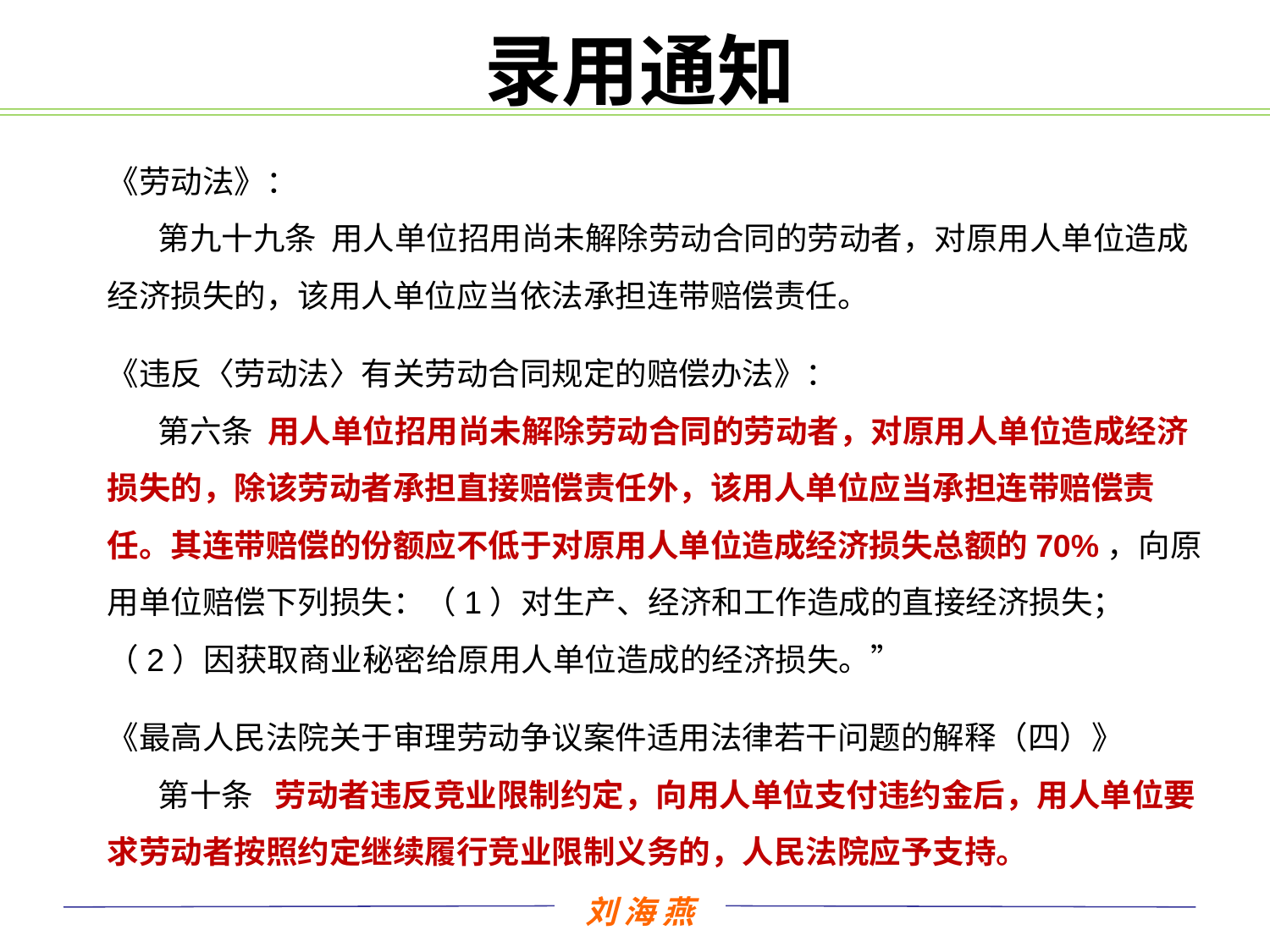

# 录用通知
《劳动法》：
      第九十九条  用人单位招用尚未解除劳动合同的劳动者，对原用人单位造成经济损失的，该用人单位应当依法承担连带赔偿责任。
《违反〈劳动法〉有关劳动合同规定的赔偿办法》：
      第六条  用人单位招用尚未解除劳动合同的劳动者，对原用人单位造成经济损失的，除该劳动者承担直接赔偿责任外，该用人单位应当承担连带赔偿责任。其连带赔偿的份额应不低于对原用人单位造成经济损失总额的70%，向原用单位赔偿下列损失：（1）对生产、经济和工作造成的直接经济损失；（2）因获取商业秘密给原用人单位造成的经济损失。”
《最高人民法院关于审理劳动争议案件适用法律若干问题的解释（四）》
      第十条   劳动者违反竞业限制约定，向用人单位支付违约金后，用人单位要求劳动者按照约定继续履行竞业限制义务的，人民法院应予支持。